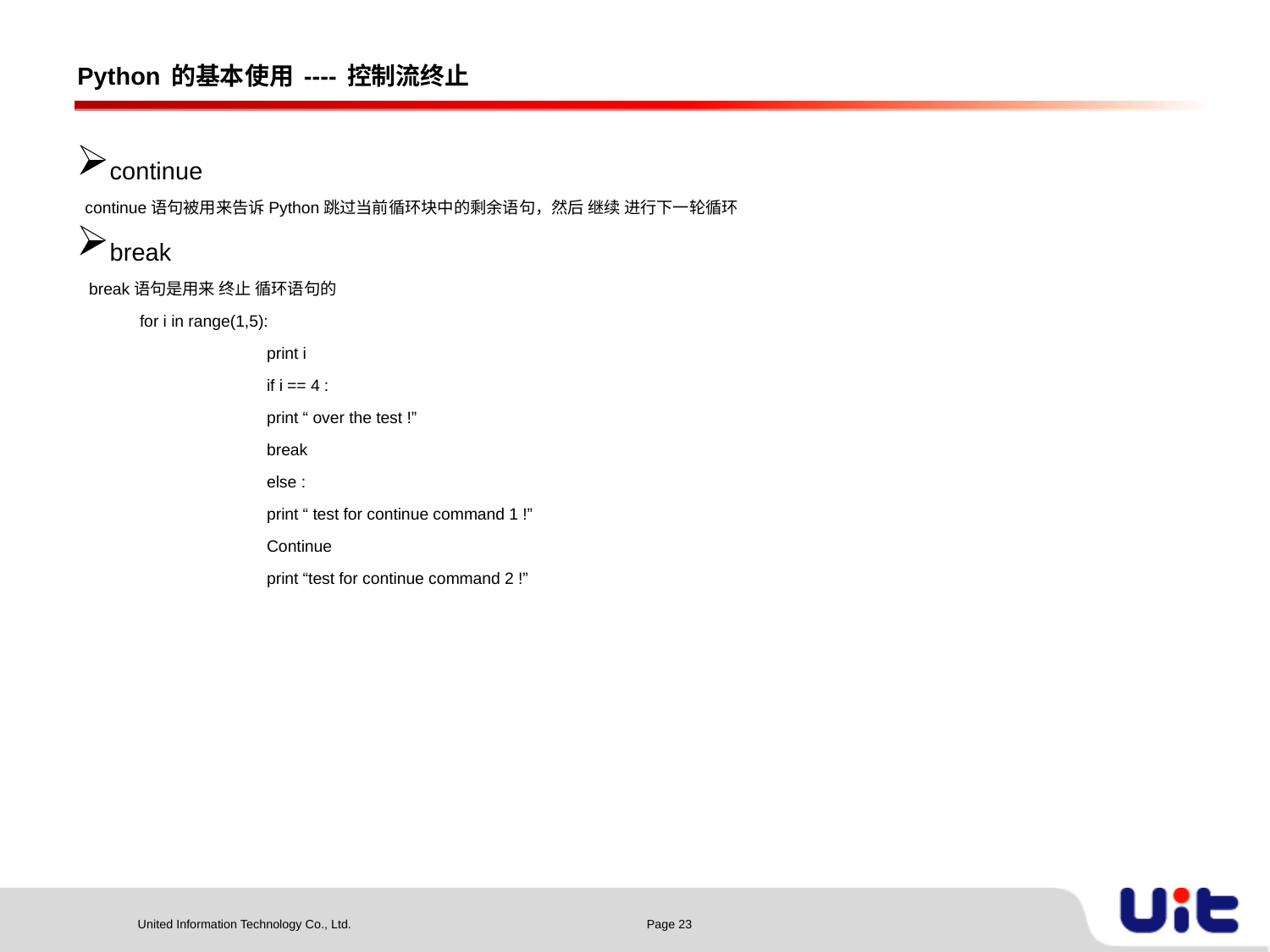

Python的基本使用----控制流终止
continue
  continue语句被用来告诉Python跳过当前循环块中的剩余语句，然后 继续 进行下一轮循环
break
   break语句是用来 终止 循环语句的
for i in range(1,5):
	print i
	if i == 4 :
print “ over the test !”
break
	else :
print “ test for continue command 1 !”
Continue
print “test for continue command 2 !”

Page 23